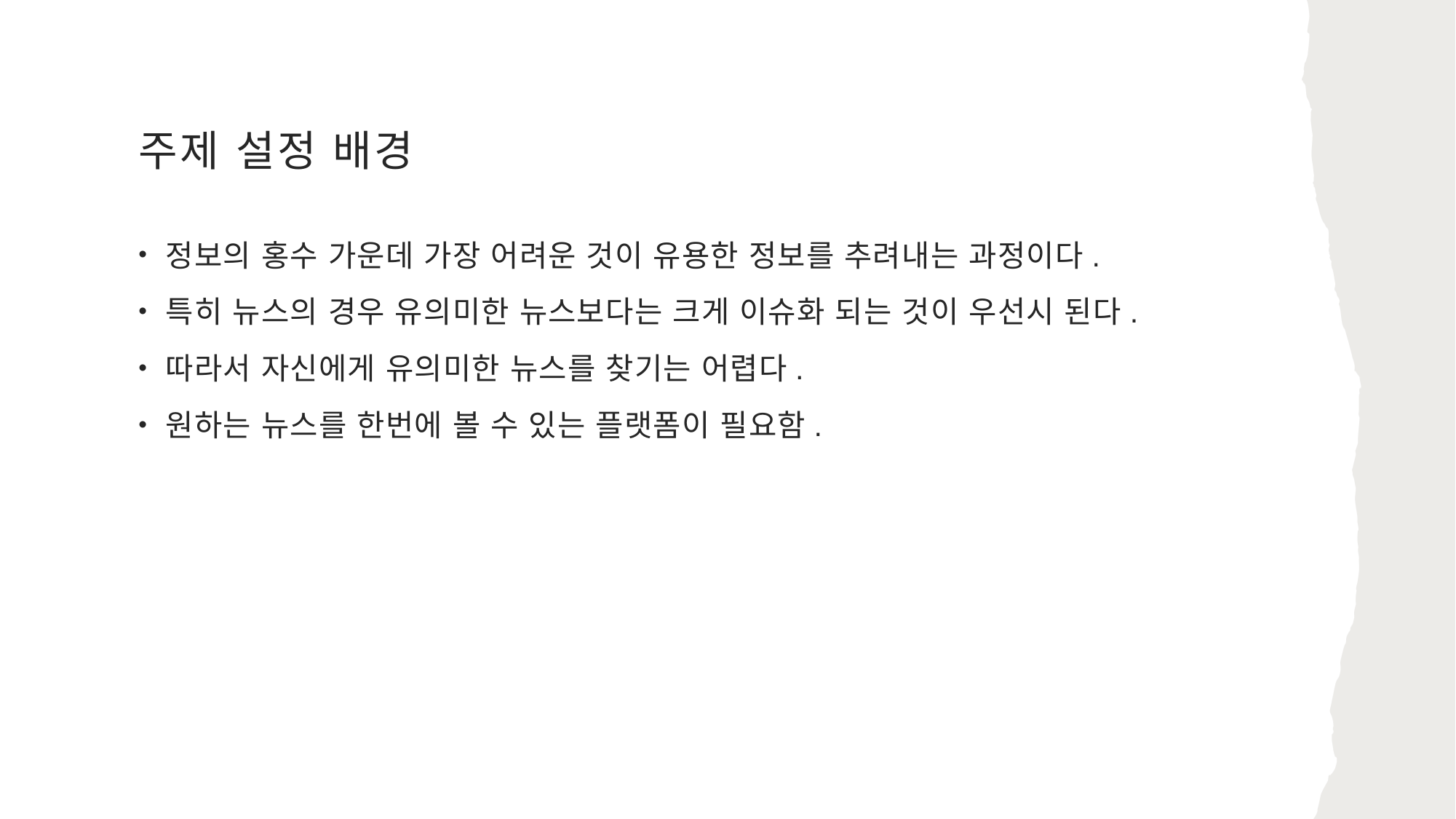

# 주제 설정 배경
정보의 홍수 가운데 가장 어려운 것이 유용한 정보를 추려내는 과정이다.
특히 뉴스의 경우 유의미한 뉴스보다는 크게 이슈화 되는 것이 우선시 된다.
따라서 자신에게 유의미한 뉴스를 찾기는 어렵다.
원하는 뉴스를 한번에 볼 수 있는 플랫폼이 필요함.